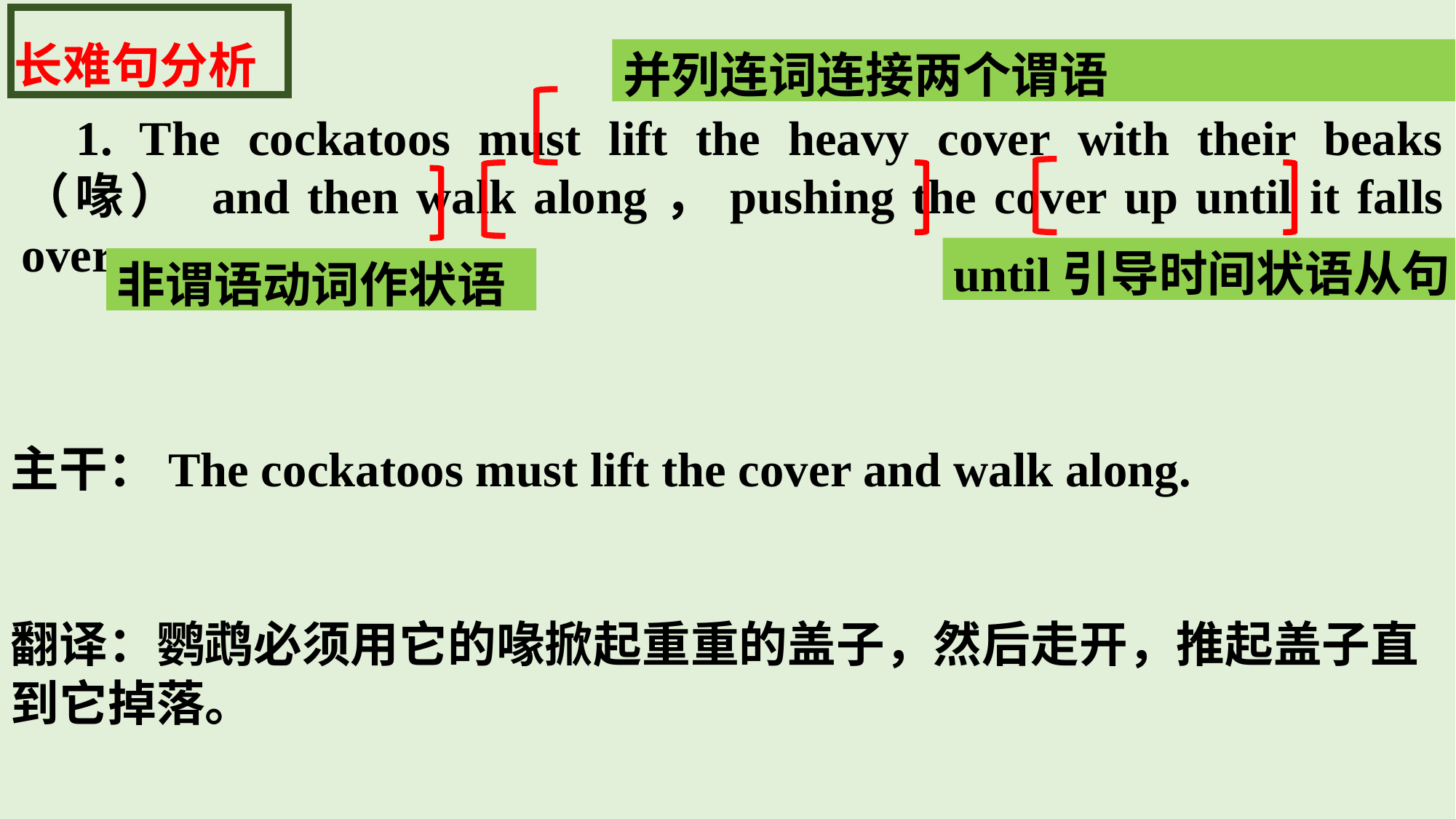

长难句分析

并列连词连接两个谓语

1. The cockatoos must lift the heavy cover with their beaks （喙） and then walk along，pushing the cover up until it falls over.

until引导时间状语从句
非谓语动词作状语
主干：The cockatoos must lift the cover and walk along.
翻译：鹦鹉必须用它的喙掀起重重的盖子，然后走开，推起盖子直到它掉落。